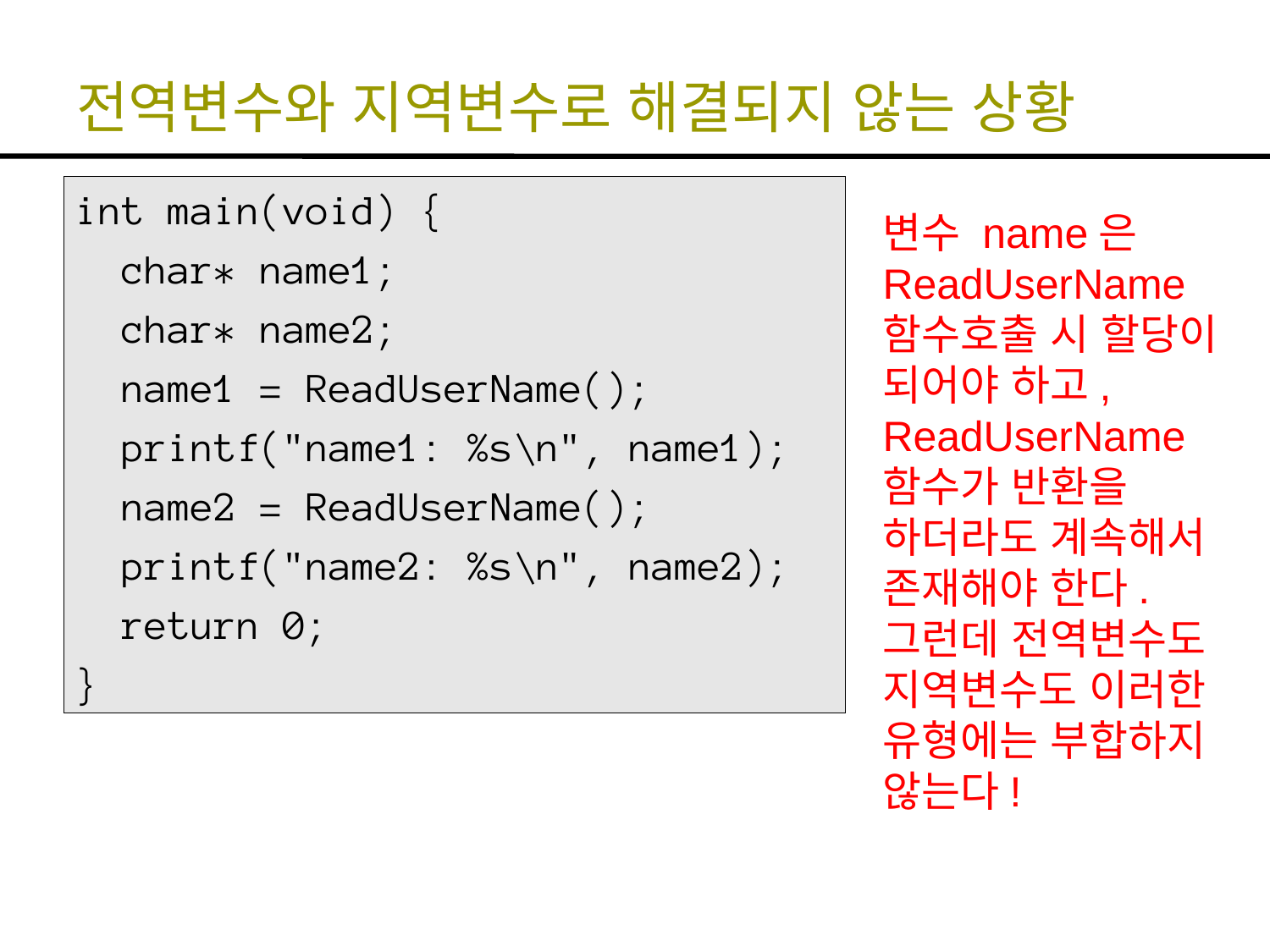

# 전역변수와 지역변수로 해결되지 않는 상황
int main(void) {
  char* name1;
  char* name2;
  name1 = ReadUserName();
  printf("name1: %s\n", name1);
  name2 = ReadUserName();
  printf("name2: %s\n", name2);
  return 0;
}
변수 name은 ReadUserName 함수호출 시 할당이 되어야 하고, ReadUserName 함수가 반환을 하더라도 계속해서 존재해야 한다.
그런데 전역변수도 지역변수도 이러한 유형에는 부합하지 않는다!